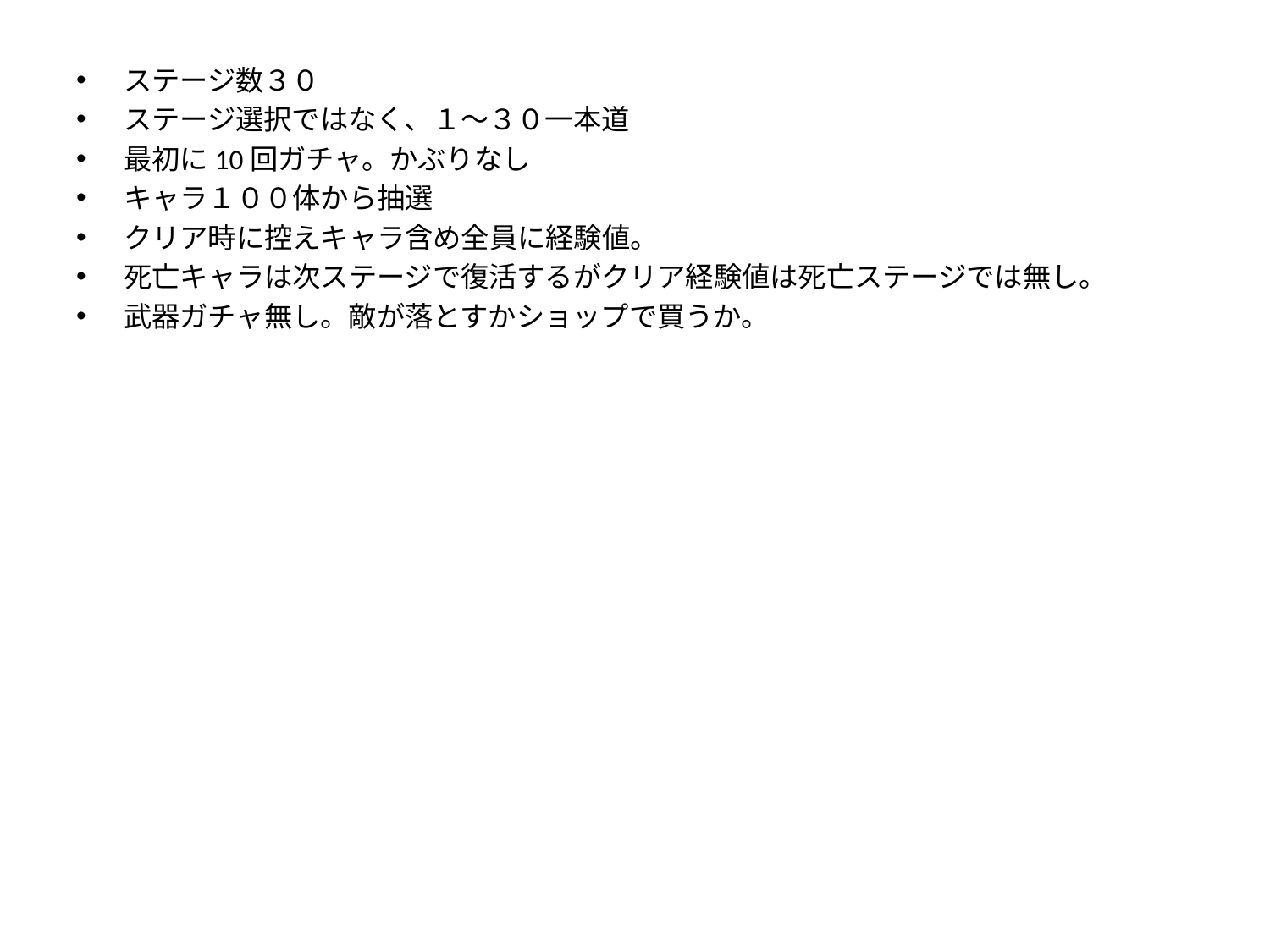

ステージ数３０
ステージ選択ではなく、１～３０一本道
最初に10回ガチャ。かぶりなし
キャラ１００体から抽選
クリア時に控えキャラ含め全員に経験値。
死亡キャラは次ステージで復活するがクリア経験値は死亡ステージでは無し。
武器ガチャ無し。敵が落とすかショップで買うか。